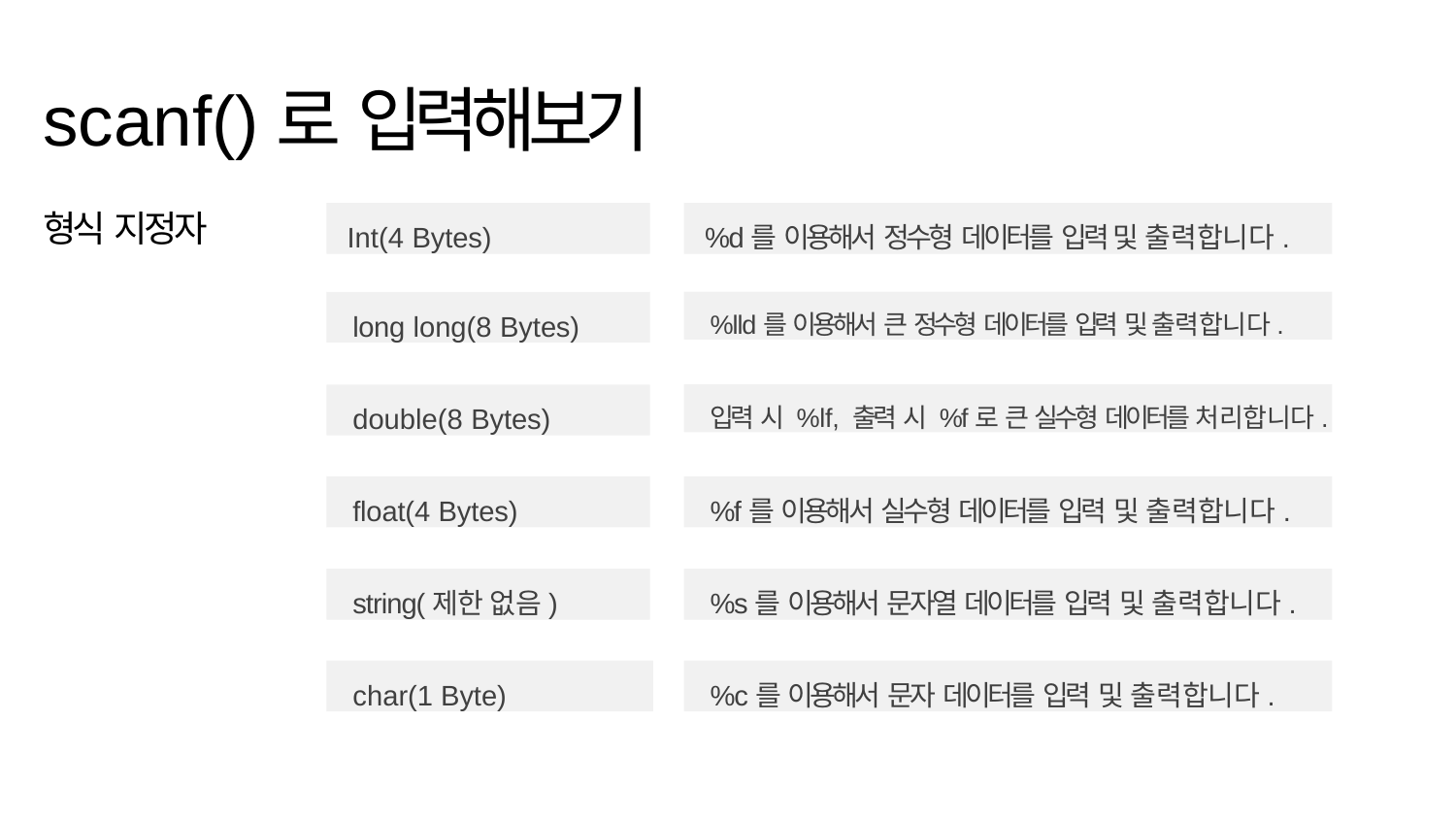

# scanf()로 입력해보기
Int(4 Bytes)
%d를 이용해서 정수형 데이터를 입력 및 출력합니다.
형식 지정자
long long(8 Bytes)
%lld를 이용해서 큰 정수형 데이터를 입력 및 출력합니다.
double(8 Bytes)
입력 시 %lf, 출력 시 %f로 큰 실수형 데이터를 처리합니다.
float(4 Bytes)
%f를 이용해서 실수형 데이터를 입력 및 출력합니다.
string(제한 없음)
%s를 이용해서 문자열 데이터를 입력 및 출력합니다.
char(1 Byte)
%c를 이용해서 문자 데이터를 입력 및 출력합니다.